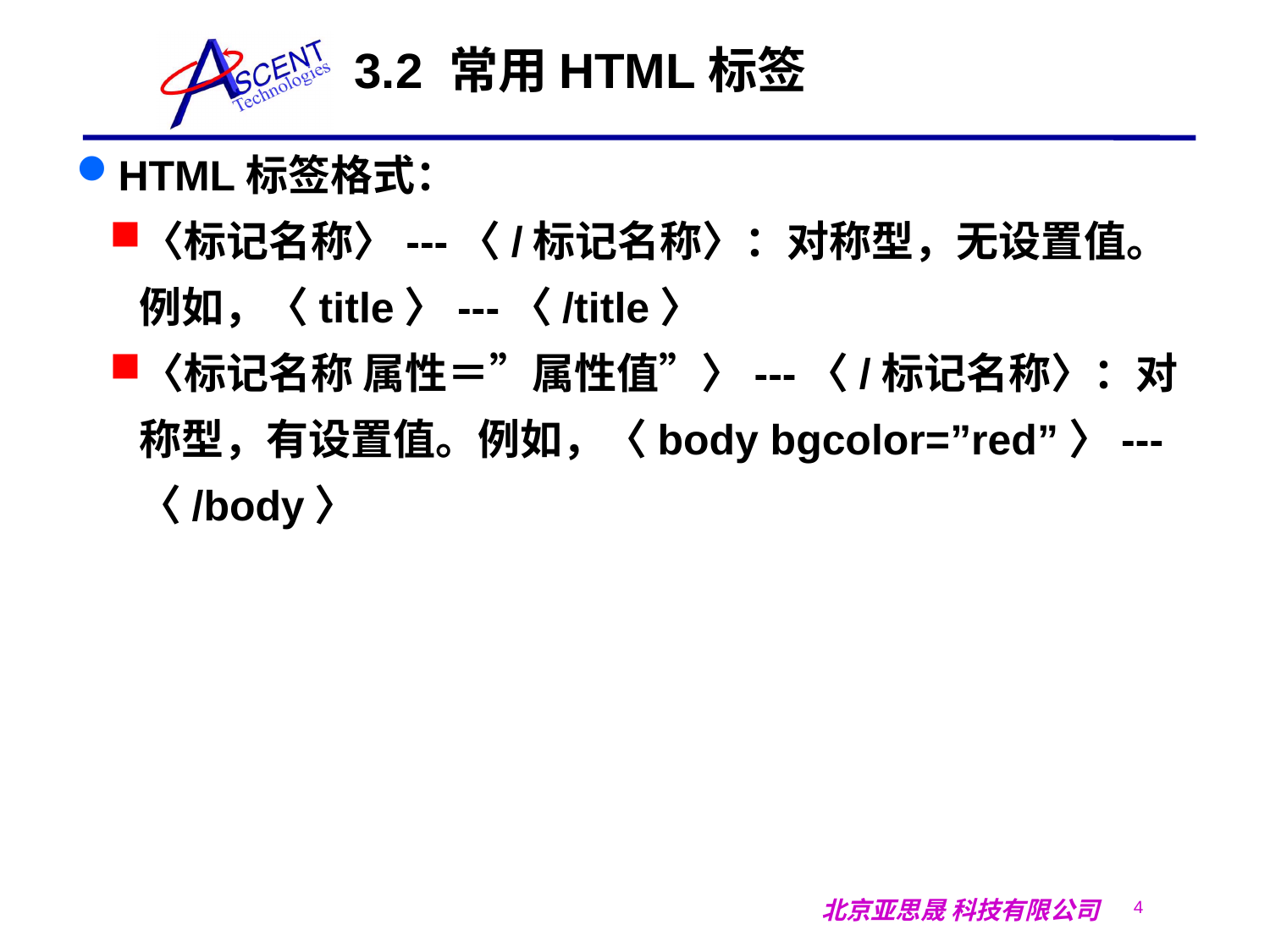

3.2 常用HTML标签
HTML标签格式：
〈标记名称〉---〈/标记名称〉：对称型，无设置值。例如，〈title〉---〈/title〉
〈标记名称 属性＝”属性值”〉---〈/标记名称〉：对称型，有设置值。例如，〈body bgcolor=”red”〉---〈/body〉